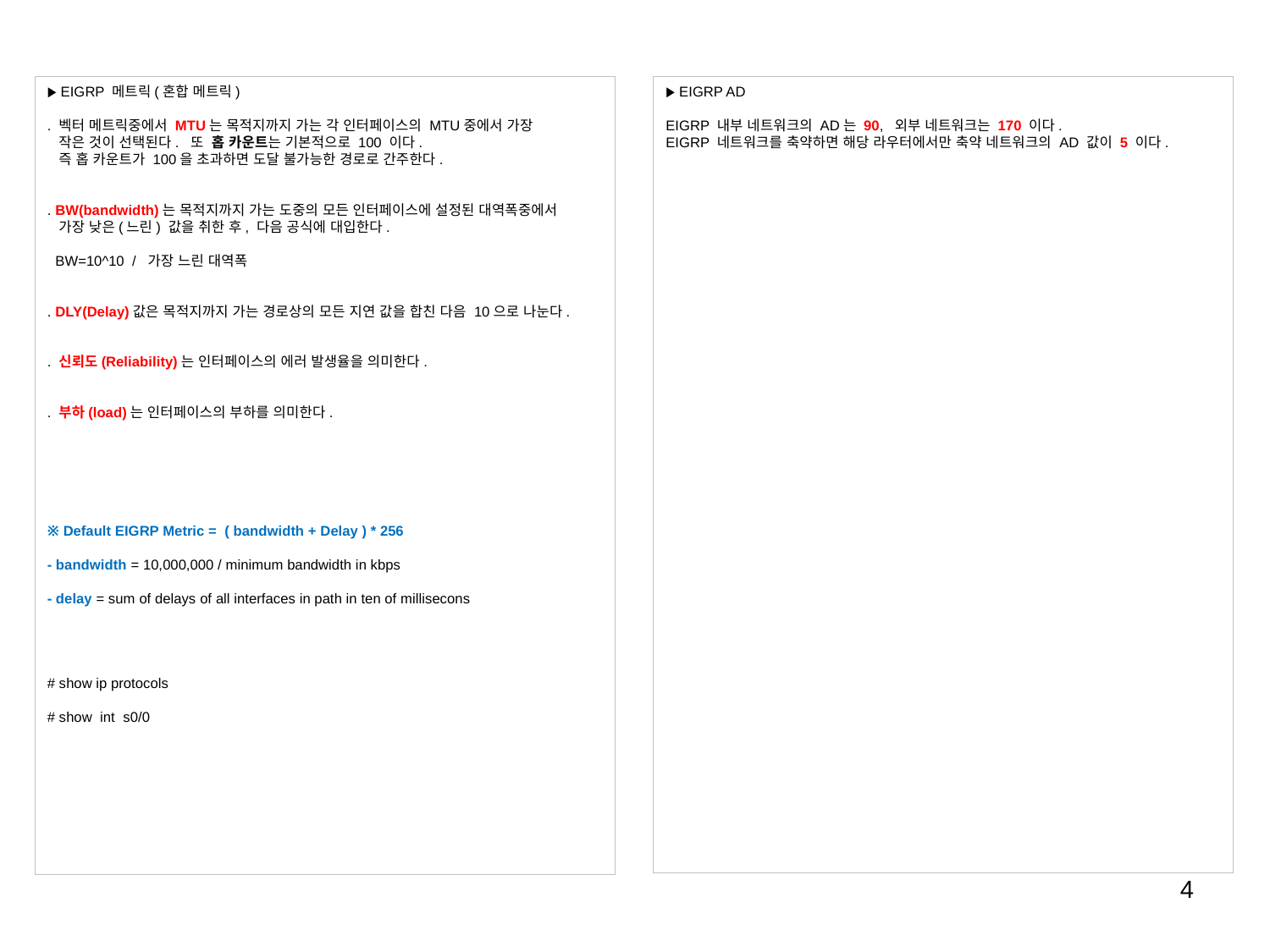

▶ EIGRP 메트릭(혼합 메트릭)

. 벡터 메트릭중에서 MTU는 목적지까지 가는 각 인터페이스의 MTU중에서 가장
  작은 것이 선택된다.  또  홉 카운트는 기본적으로 100 이다.
  즉 홉 카운트가 100을 초과하면 도달 불가능한 경로로 간주한다.

. BW(bandwidth)는 목적지까지 가는 도중의 모든 인터페이스에 설정된 대역폭중에서
  가장 낮은(느린) 값을 취한 후, 다음 공식에 대입한다.

  BW=10^10  /  가장 느린 대역폭

. DLY(Delay)값은 목적지까지 가는 경로상의 모든 지연 값을 합친 다음 10으로 나눈다.

. 신뢰도(Reliability)는 인터페이스의 에러 발생율을 의미한다.

. 부하(load)는 인터페이스의 부하를 의미한다.

※ Default EIGRP Metric =  ( bandwidth + Delay ) * 256

- bandwidth = 10,000,000 / minimum bandwidth in kbps

- delay = sum of delays of all interfaces in path in ten of millisecons

# show ip protocols

# show  int  s0/0
▶ EIGRP AD

EIGRP 내부 네트워크의 AD는 90,  외부 네트워크는 170 이다.
EIGRP 네트워크를 축약하면 해당 라우터에서만 축약 네트워크의 AD 값이 5 이다.

4